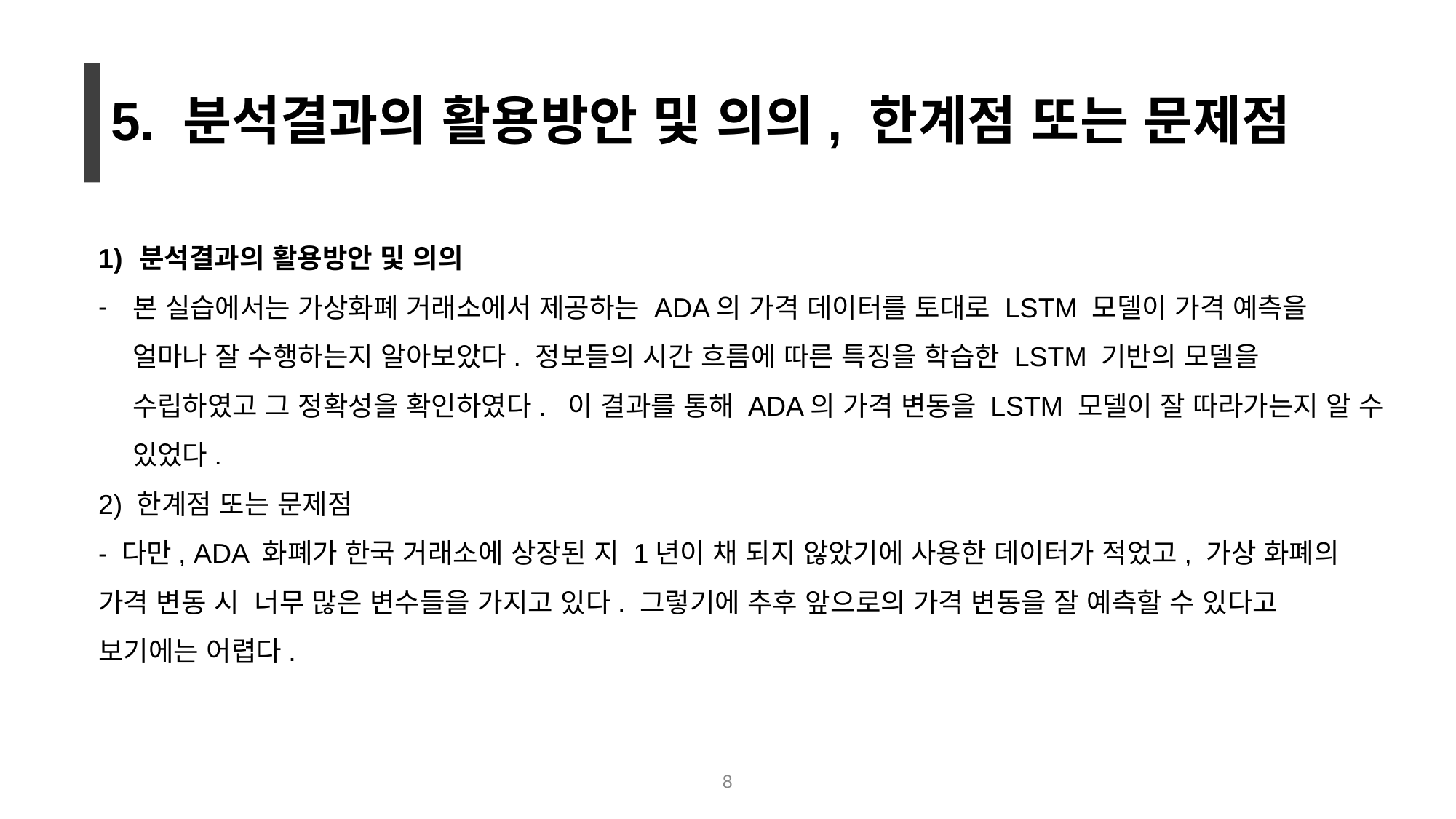

# 5. 분석결과의 활용방안 및 의의, 한계점 또는 문제점
분석결과의 활용방안 및 의의
본 실습에서는 가상화폐 거래소에서 제공하는 ADA의 가격 데이터를 토대로 LSTM 모델이 가격 예측을 얼마나 잘 수행하는지 알아보았다. 정보들의 시간 흐름에 따른 특징을 학습한 LSTM 기반의 모델을 수립하였고 그 정확성을 확인하였다.  이 결과를 통해 ADA의 가격 변동을 LSTM 모델이 잘 따라가는지 알 수 있었다.
2) 한계점 또는 문제점
- 다만, ADA 화폐가 한국 거래소에 상장된 지 1년이 채 되지 않았기에 사용한 데이터가 적었고, 가상 화폐의 가격 변동 시  너무 많은 변수들을 가지고 있다. 그렇기에 추후 앞으로의 가격 변동을 잘 예측할 수 있다고 보기에는 어렵다.

8